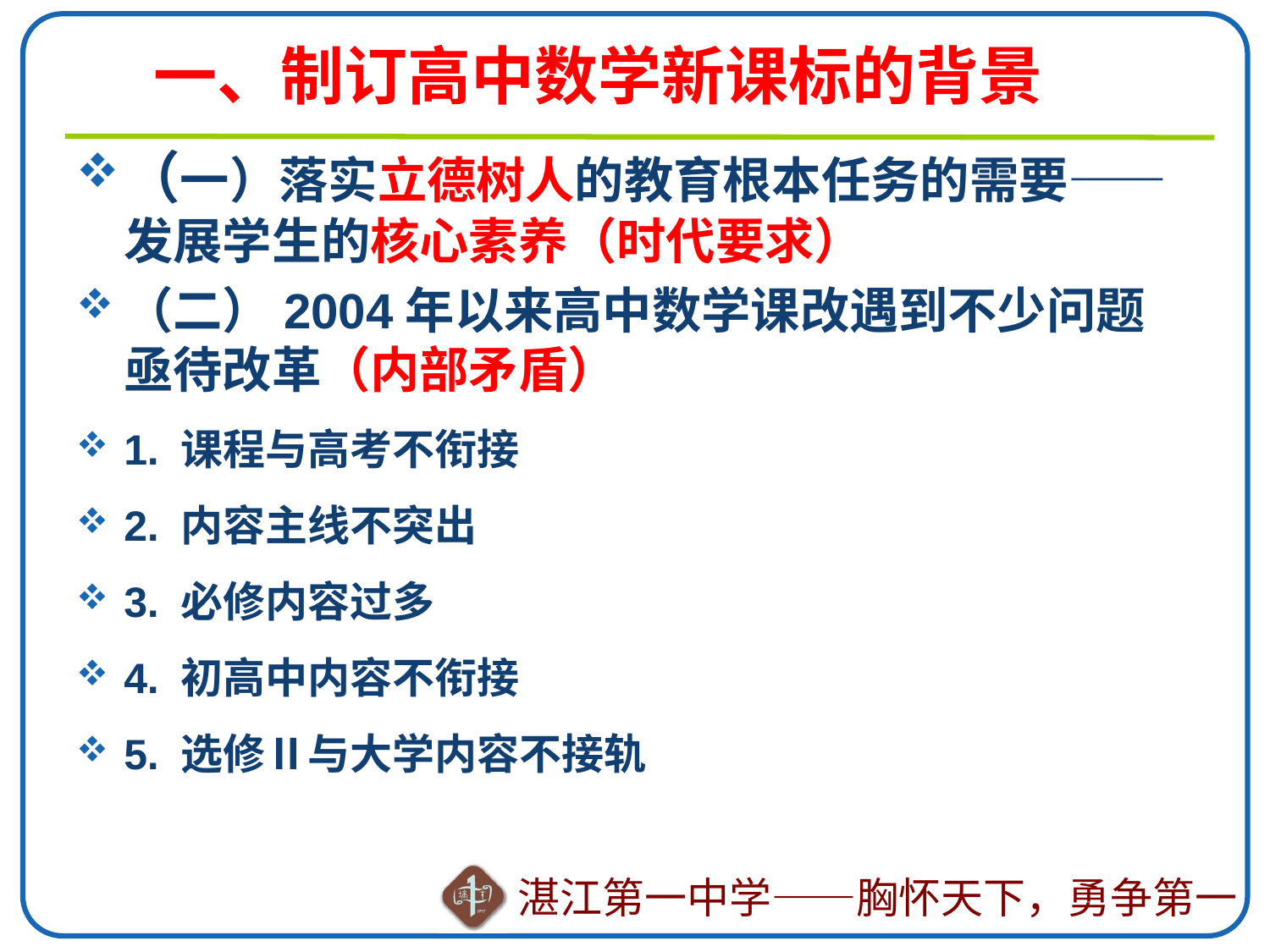

# 一、制订高中数学新课标的背景
（一）落实立德树人的教育根本任务的需要——发展学生的核心素养（时代要求）
（二）2004年以来高中数学课改遇到不少问题亟待改革（内部矛盾）
1. 课程与高考不衔接
2. 内容主线不突出
3. 必修内容过多
4. 初高中内容不衔接
5. 选修Ⅱ与大学内容不接轨

2